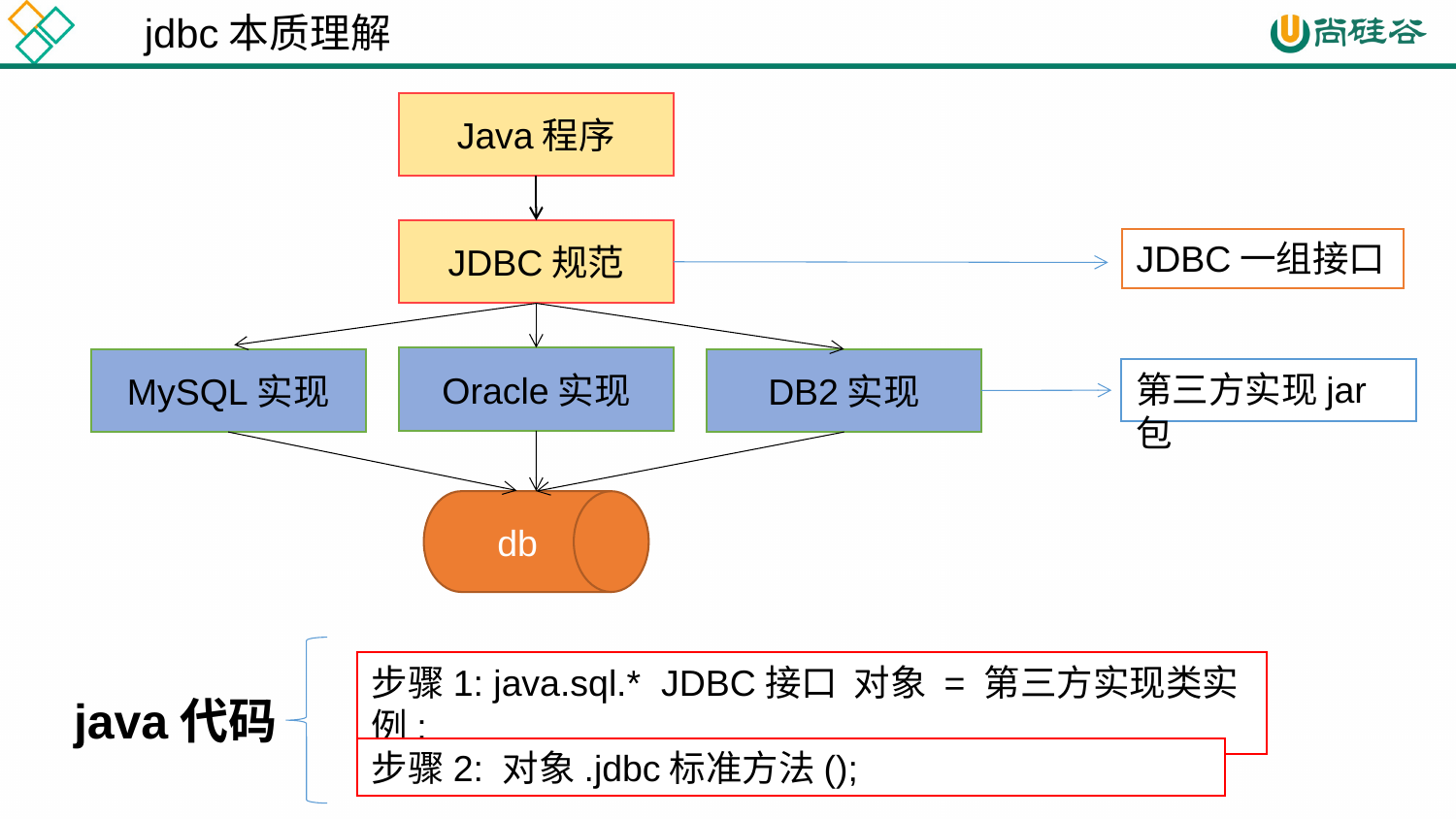

jdbc本质理解
Java程序
JDBC规范
JDBC一组接口
Oracle实现
MySQL实现
DB2实现
第三方实现jar包
db

步骤1: java.sql.*  JDBC接口  对象 = 第三方实现类实例;
java代码
步骤2: 对象.jdbc标准方法();